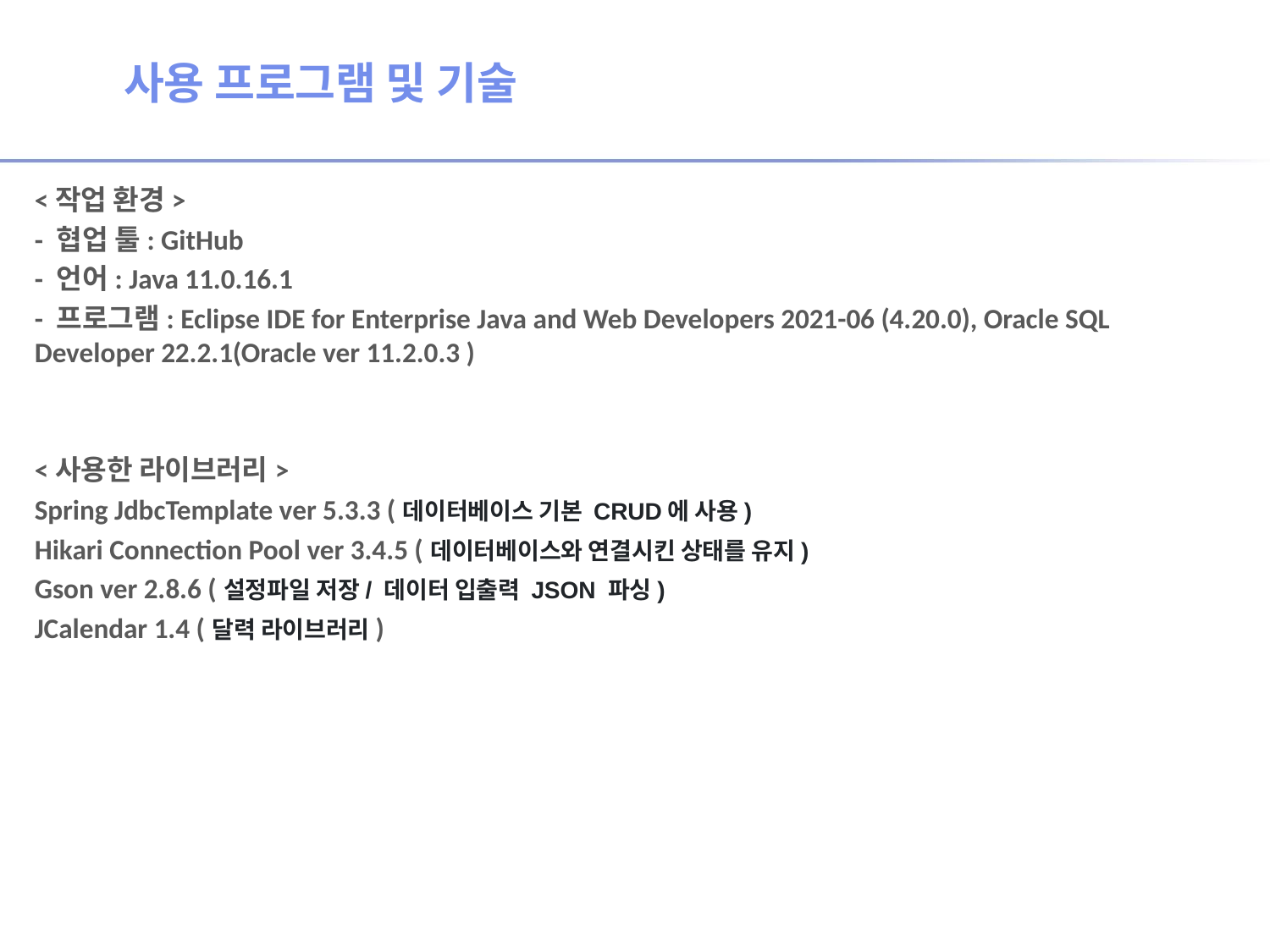

# 사용 프로그램 및 기술
<작업 환경>
- 협업 툴: GitHub
- 언어: Java 11.0.16.1
- 프로그램: Eclipse IDE for Enterprise Java and Web Developers 2021-06 (4.20.0), Oracle SQL Developer 22.2.1(Oracle ver 11.2.0.3 )

<사용한 라이브러리>
Spring JdbcTemplate ver 5.3.3 (데이터베이스 기본 CRUD에 사용)
Hikari Connection Pool ver 3.4.5 (데이터베이스와 연결시킨 상태를 유지)
Gson ver 2.8.6 (설정파일 저장/ 데이터 입출력 JSON 파싱)
JCalendar 1.4 (달력 라이브러리)